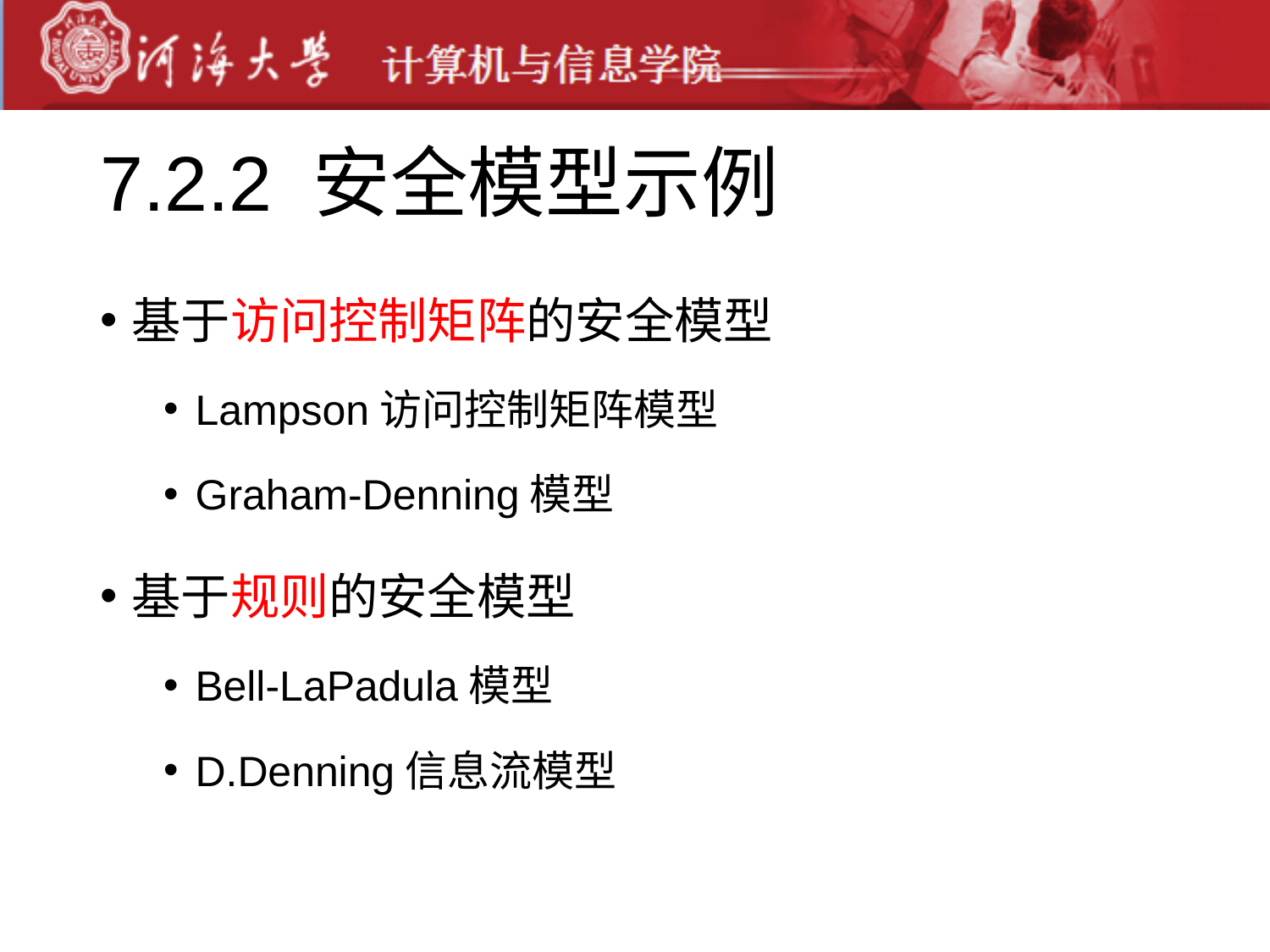

# 7.2.2 安全模型示例
基于访问控制矩阵的安全模型
Lampson访问控制矩阵模型
Graham-Denning模型
基于规则的安全模型
Bell-LaPadula模型
D.Denning信息流模型